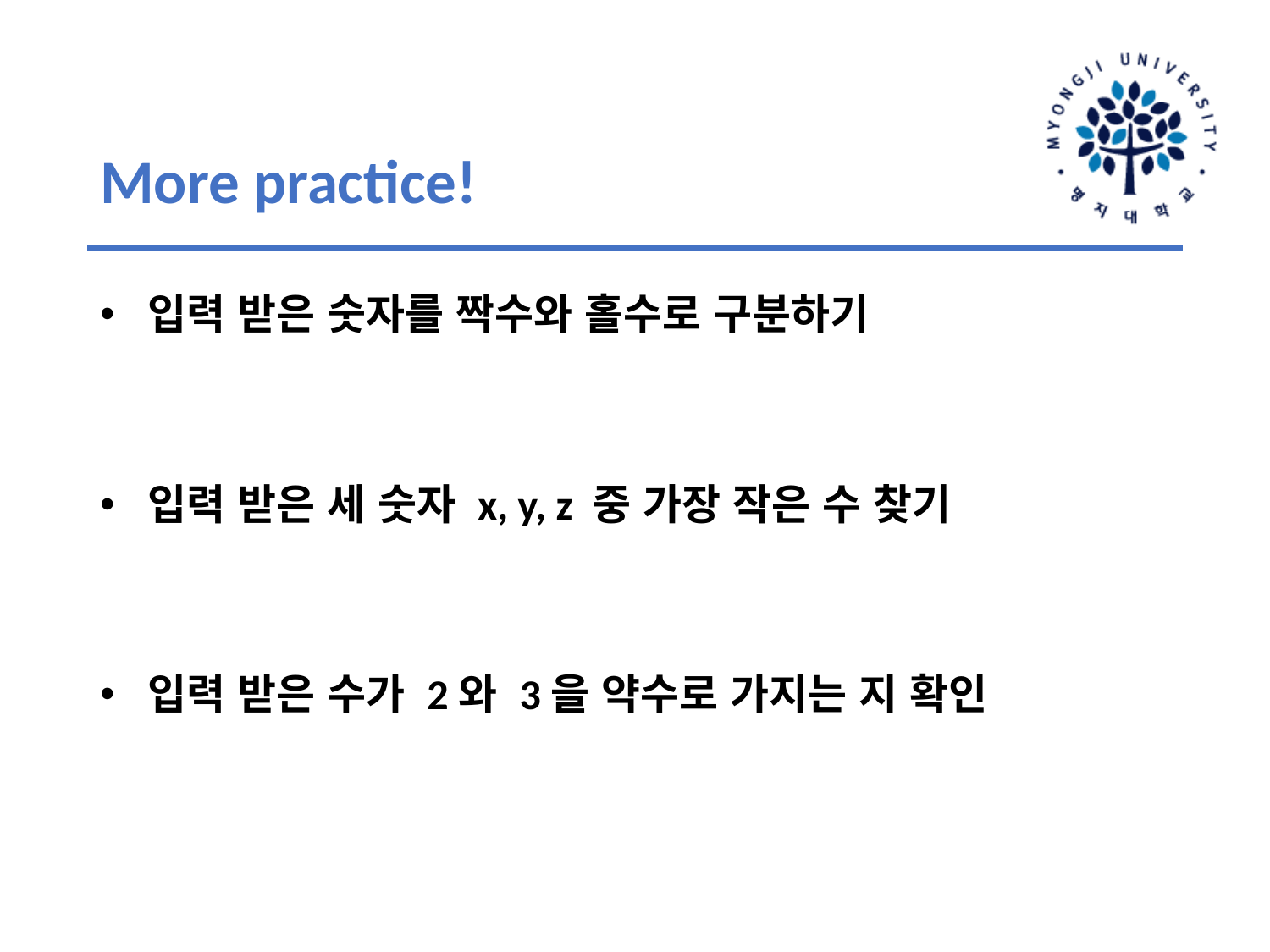

# More practice!
입력 받은 숫자를 짝수와 홀수로 구분하기

입력 받은 세 숫자 x, y, z 중 가장 작은 수 찾기

입력 받은 수가 2와 3을 약수로 가지는 지 확인